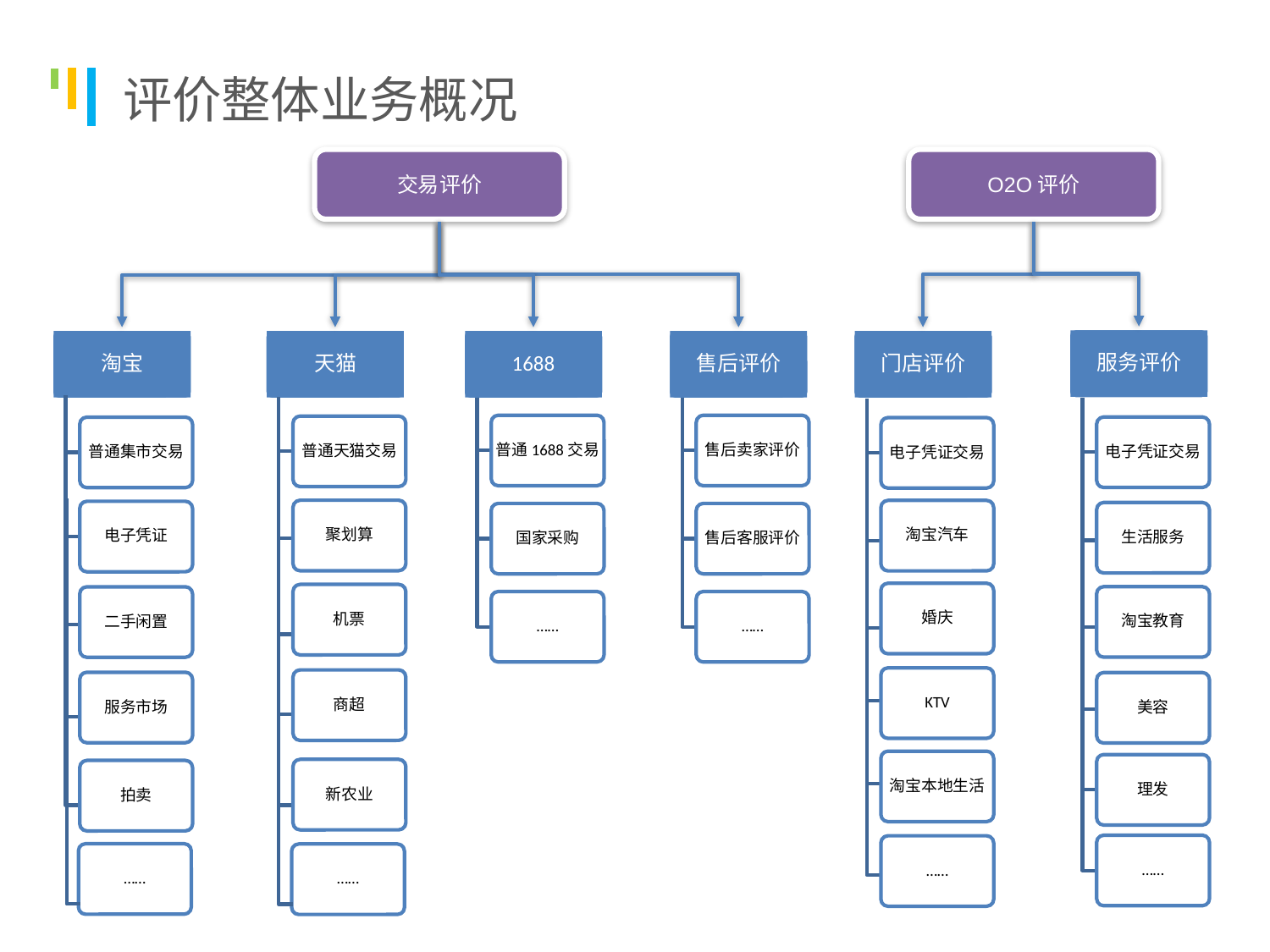

# 评价整体业务概况

交易评价

O2O评价

服务评价

淘宝

天猫

1688

售后评价

门店评价

普通1688交易

售后卖家评价

普通天猫交易

电子凭证交易

普通集市交易

电子凭证交易

聚划算

淘宝汽车

电子凭证

生活服务

国家采购

售后客服评价

婚庆

机票

淘宝教育

二手闲置

……

……

KTV

商超

服务市场

美容

淘宝本地生活

理发

新农业

拍卖

……

……

……

……
            未来是共享的